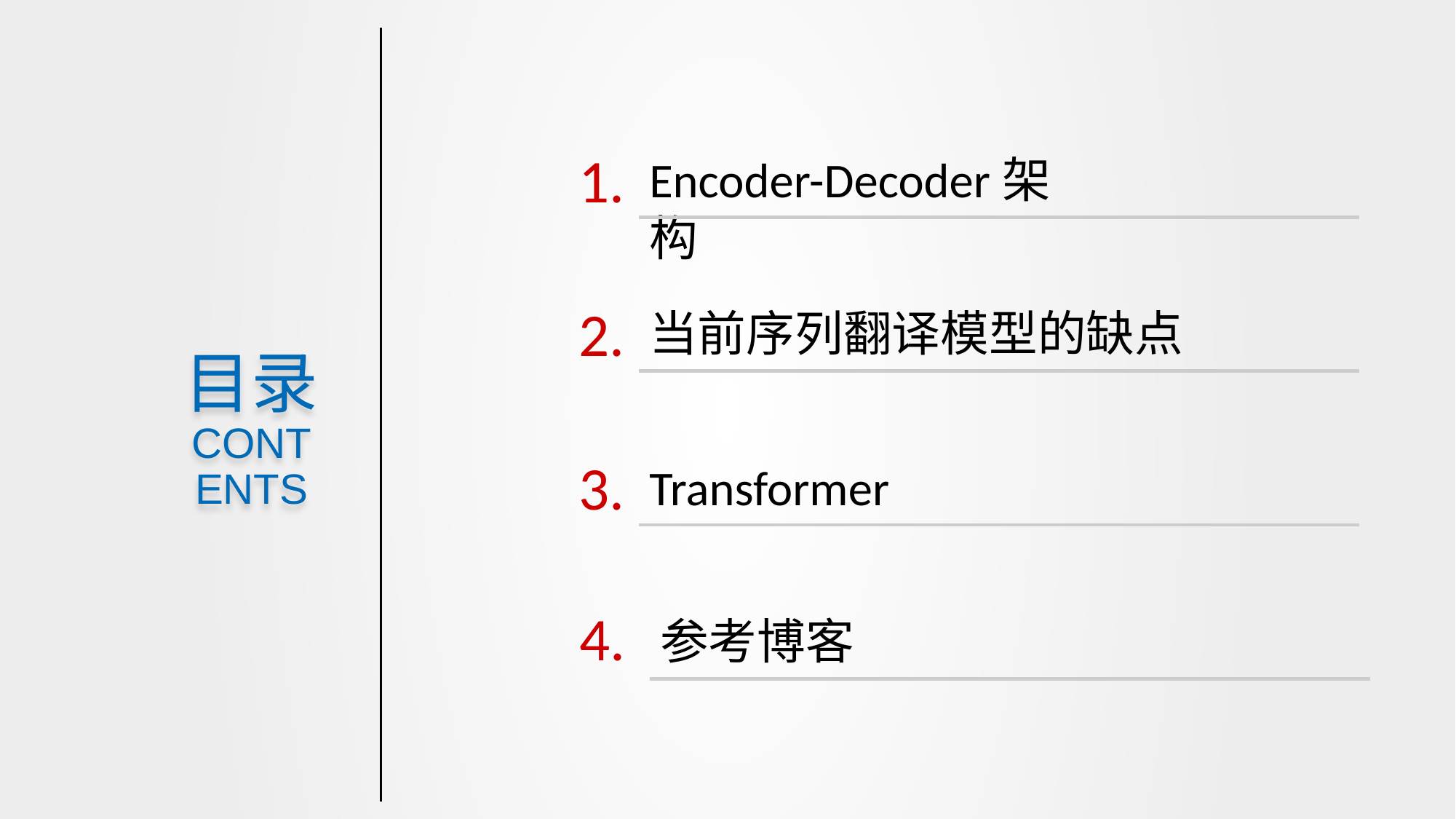

1.
Encoder-Decoder架构
2.
当前序列翻译模型的缺点
3.
Transformer
4.
参考博客
目录
CONTENTS